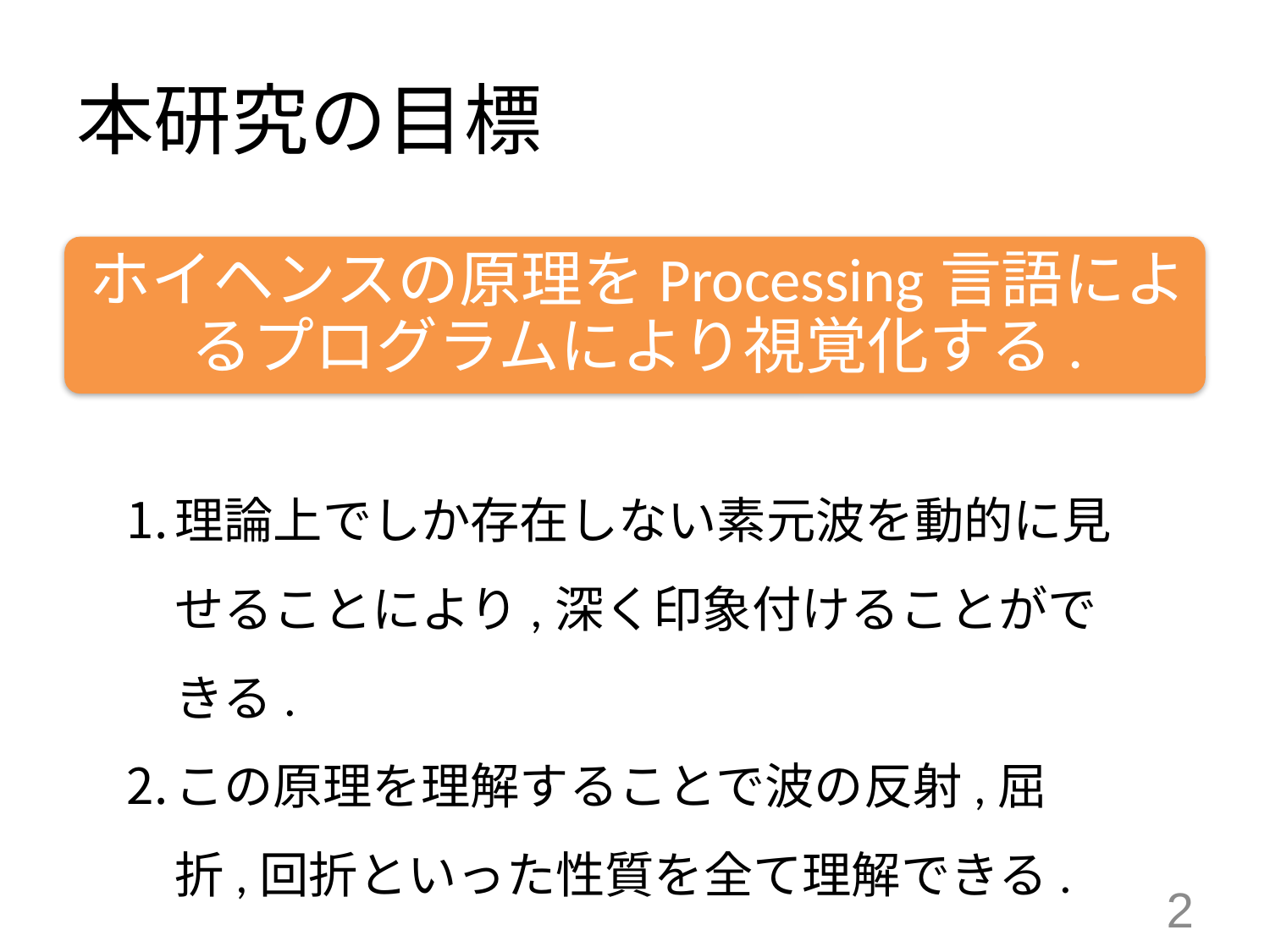

# 本研究の目標
ホイヘンスの原理をProcessing言語によるプログラムにより視覚化する.
理論上でしか存在しない素元波を動的に見せることにより,深く印象付けることができる.
この原理を理解することで波の反射,屈折,回折といった性質を全て理解できる.
2